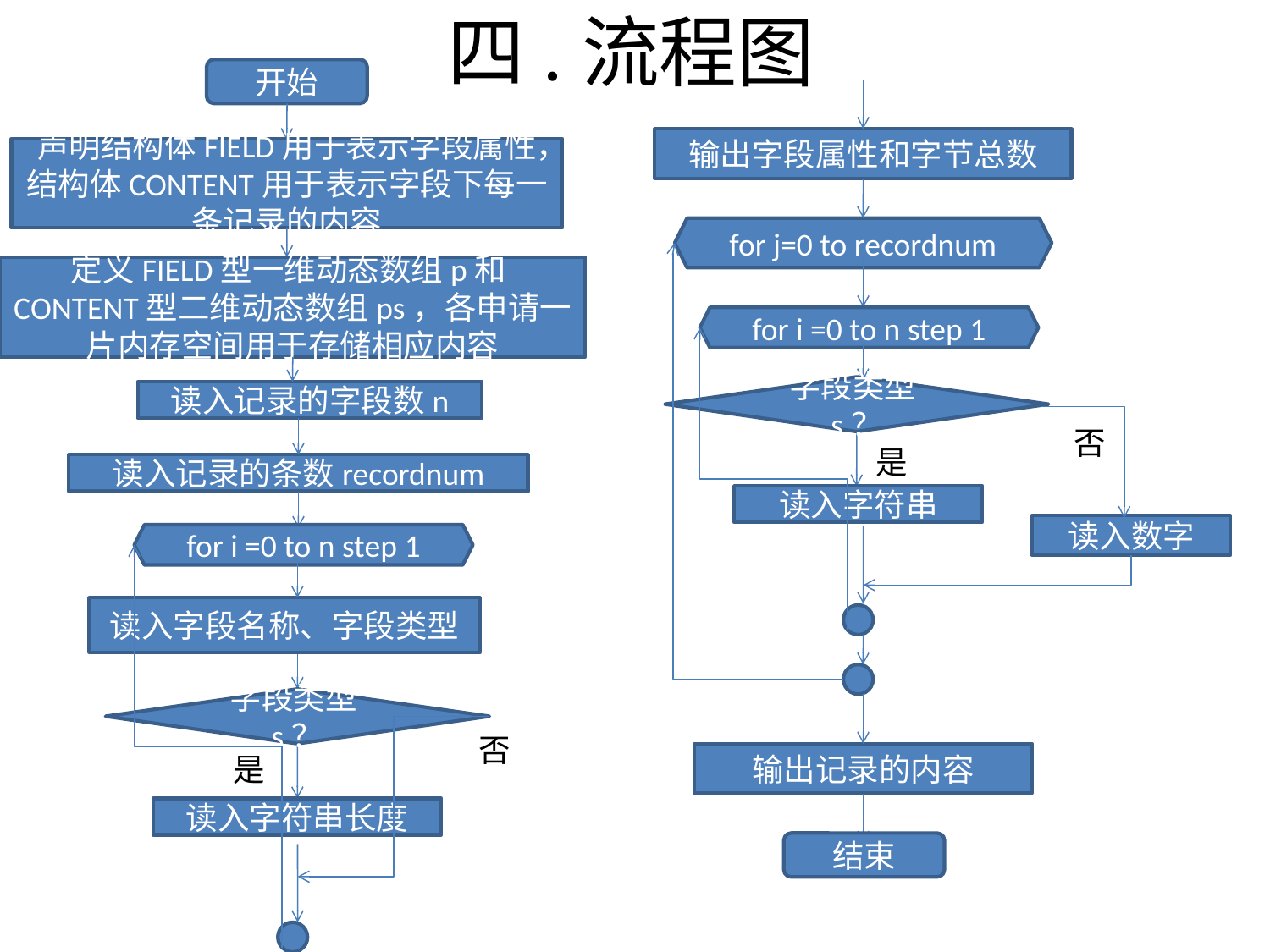

# 四.流程图
开始
声明结构体FIELD用于表示字段属性，结构体CONTENT用于表示字段下每一条记录的内容
定义FIELD型一维动态数组p和CONTENT型二维动态数组ps，各申请一片内存空间用于存储相应内容
读入记录的字段数n
读入记录的条数recordnum
for i =0 to n step 1
读入字段名称、字段类型
字段类型s？
否
是
读入字符串长度

输出字段属性和字节总数
for j=0 to recordnum
for i =0 to n step 1
字段类型s？
否
是
读入字符串

读入数字

输出记录的内容
结束